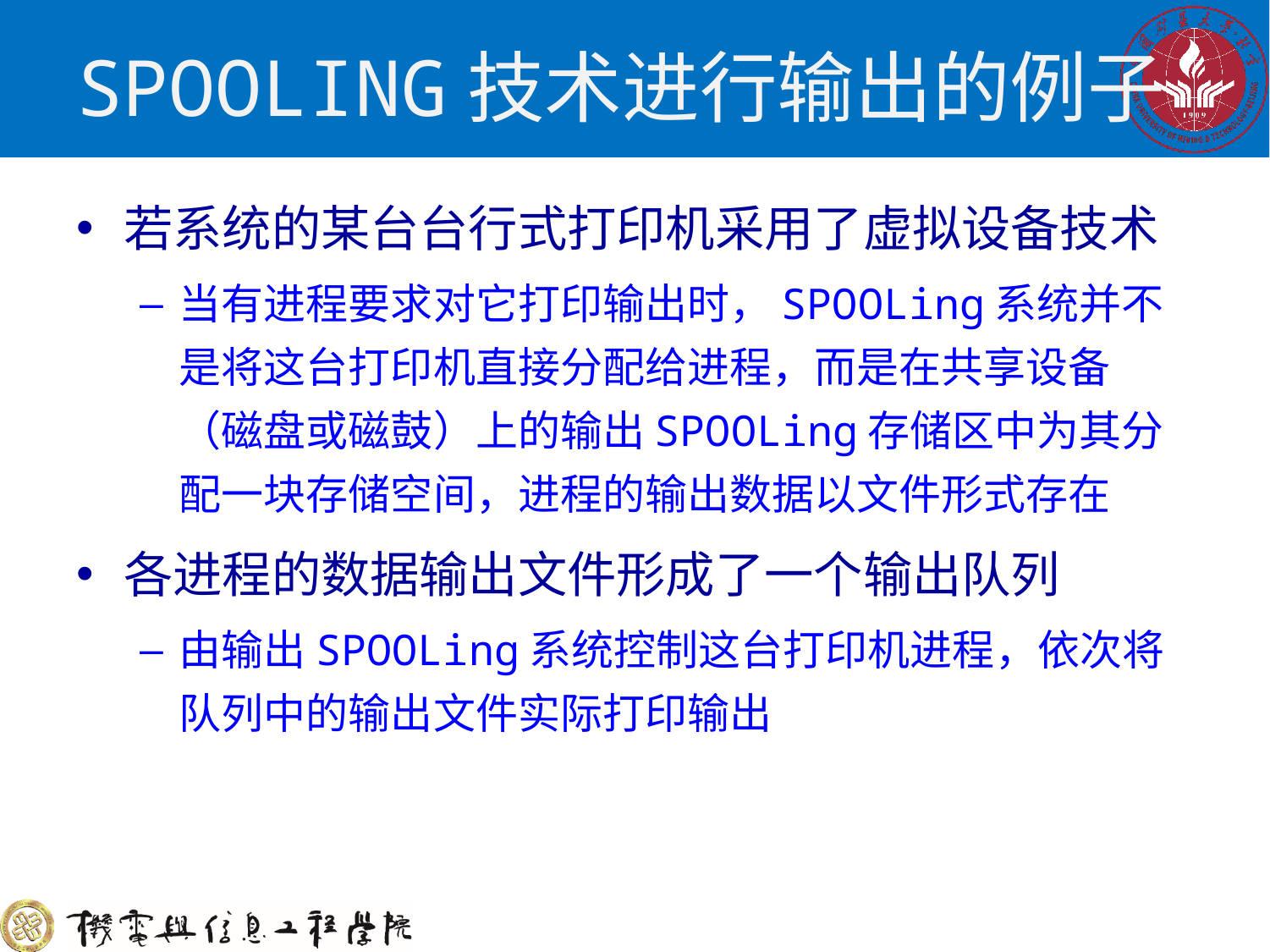

# SPOOLING技术进行输出的例子
若系统的某台台行式打印机采用了虚拟设备技术
当有进程要求对它打印输出时，SPOOLing系统并不是将这台打印机直接分配给进程，而是在共享设备（磁盘或磁鼓）上的输出SPOOLing存储区中为其分配一块存储空间，进程的输出数据以文件形式存在
各进程的数据输出文件形成了一个输出队列
由输出SPOOLing系统控制这台打印机进程，依次将队列中的输出文件实际打印输出